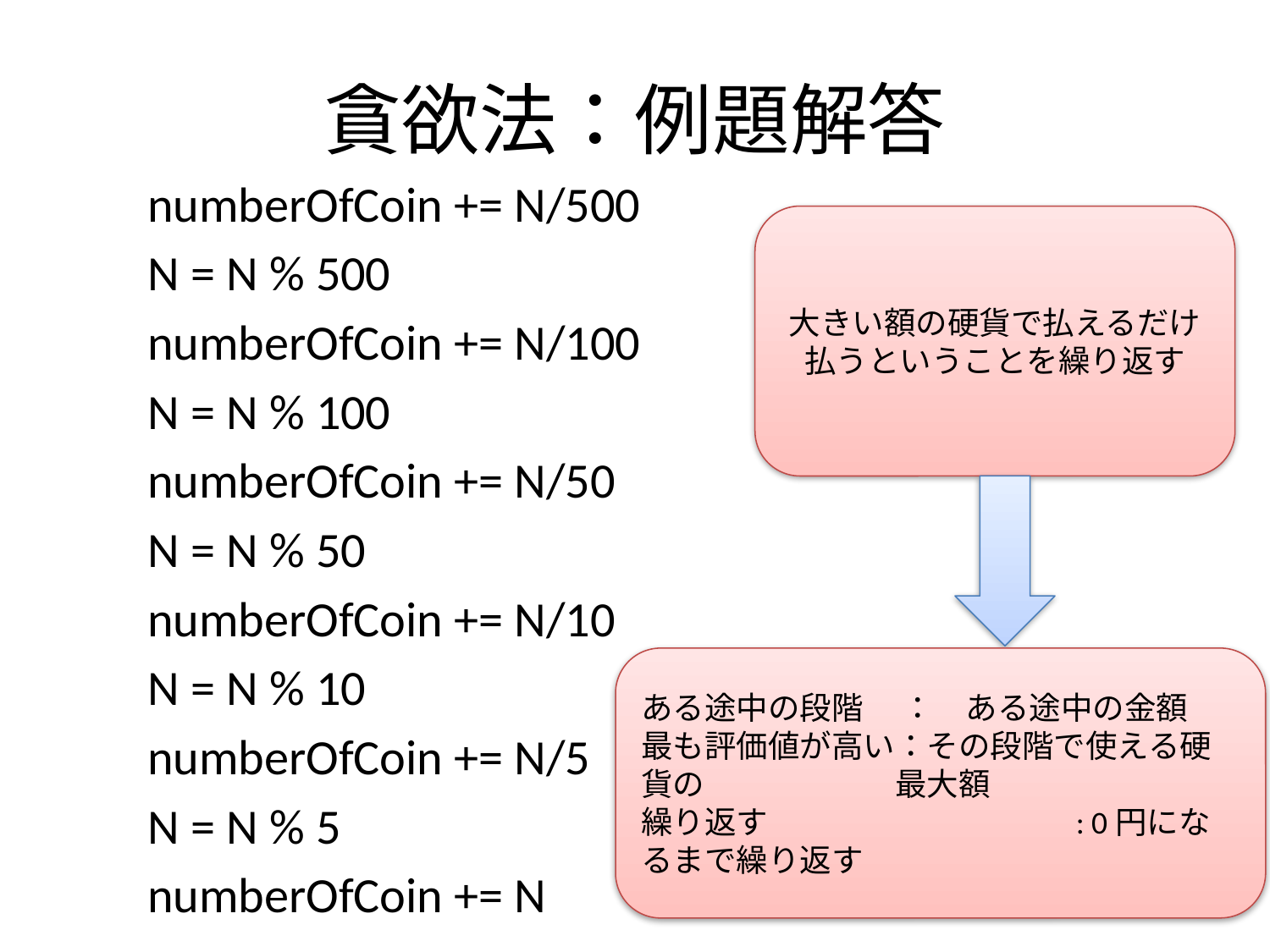

# 貪欲法：例題解答
numberOfCoin += N/500
N = N % 500
numberOfCoin += N/100
N = N % 100
numberOfCoin += N/50
N = N % 50
numberOfCoin += N/10
N = N % 10
numberOfCoin += N/5
N = N % 5
numberOfCoin += N
大きい額の硬貨で払えるだけ
払うということを繰り返す

ある途中の段階　 ：　ある途中の金額
最も評価値が高い：その段階で使える硬貨の		最大額
繰り返す	　　　　　  : 0円になるまで繰り返す